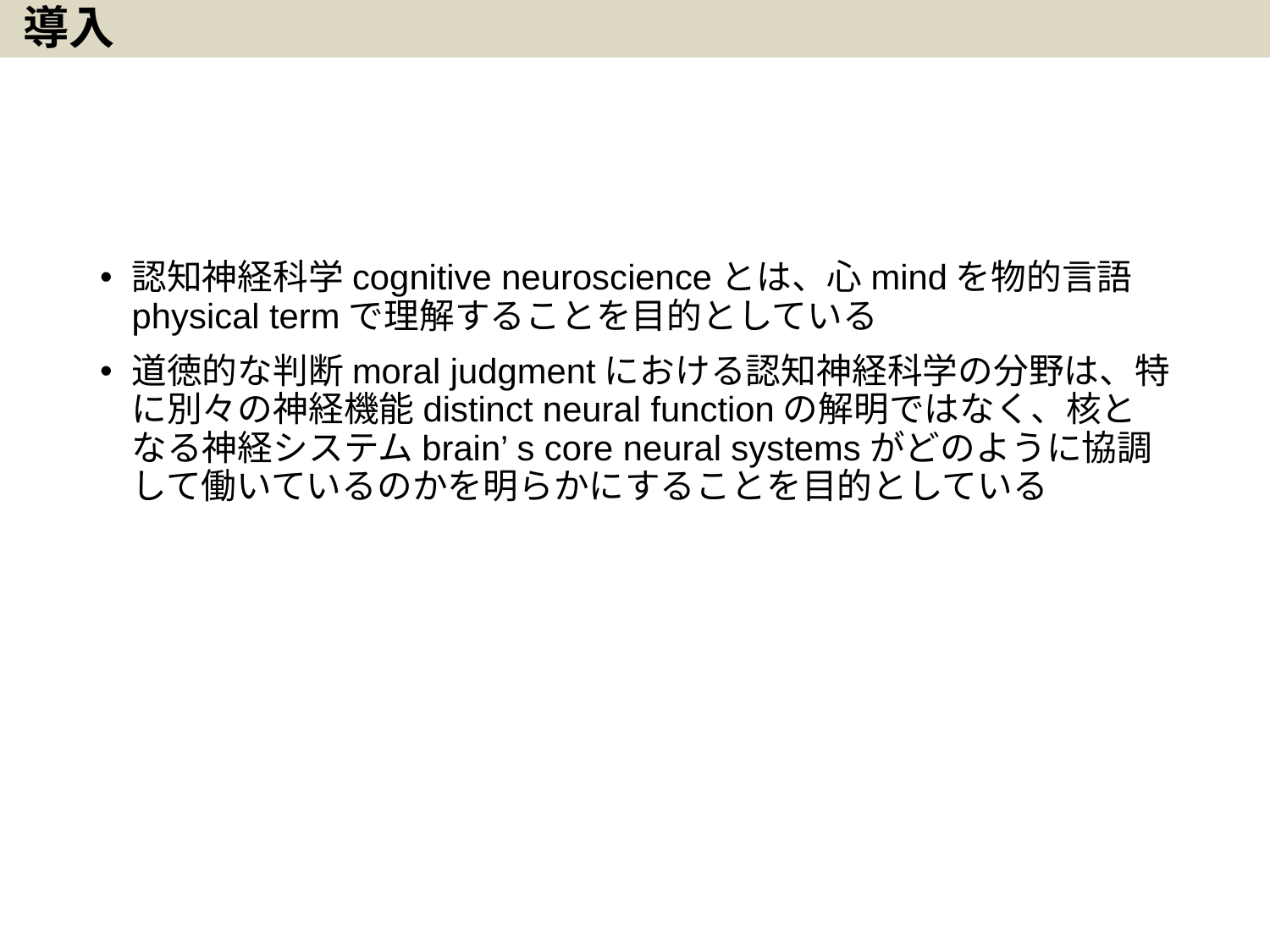

# 導入
認知神経科学cognitive neuroscienceとは、心mindを物的言語physical termで理解することを目的としている
道徳的な判断moral judgmentにおける認知神経科学の分野は、特に別々の神経機能distinct neural functionの解明ではなく、核となる神経システムbrain’ s core neural systemsがどのように協調して働いているのかを明らかにすることを目的としている